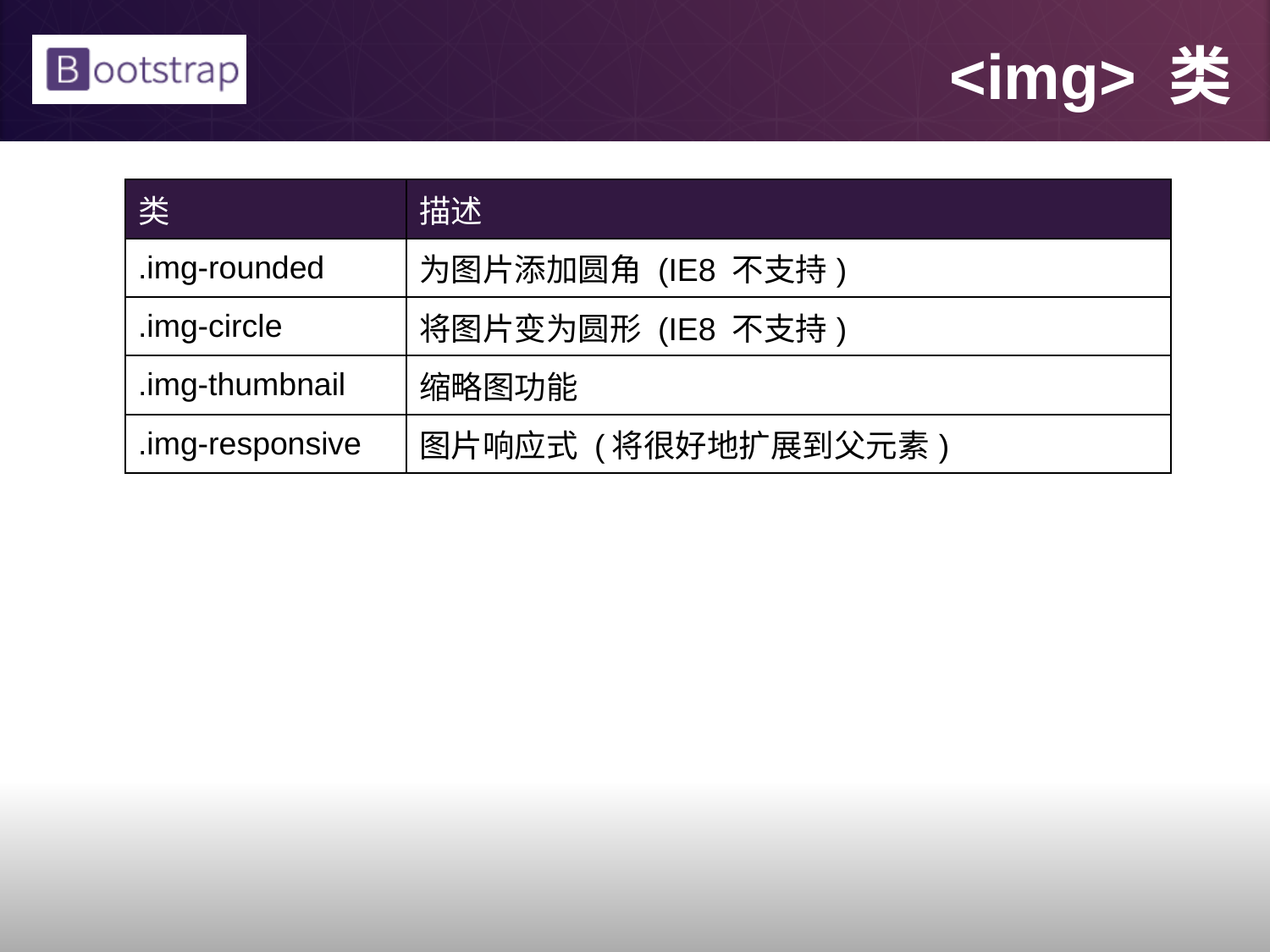

# <img> 类
| 类 | 描述 |
| --- | --- |
| .img-rounded | 为图片添加圆角 (IE8 不支持) |
| .img-circle | 将图片变为圆形 (IE8 不支持) |
| .img-thumbnail | 缩略图功能 |
| .img-responsive | 图片响应式 (将很好地扩展到父元素) |